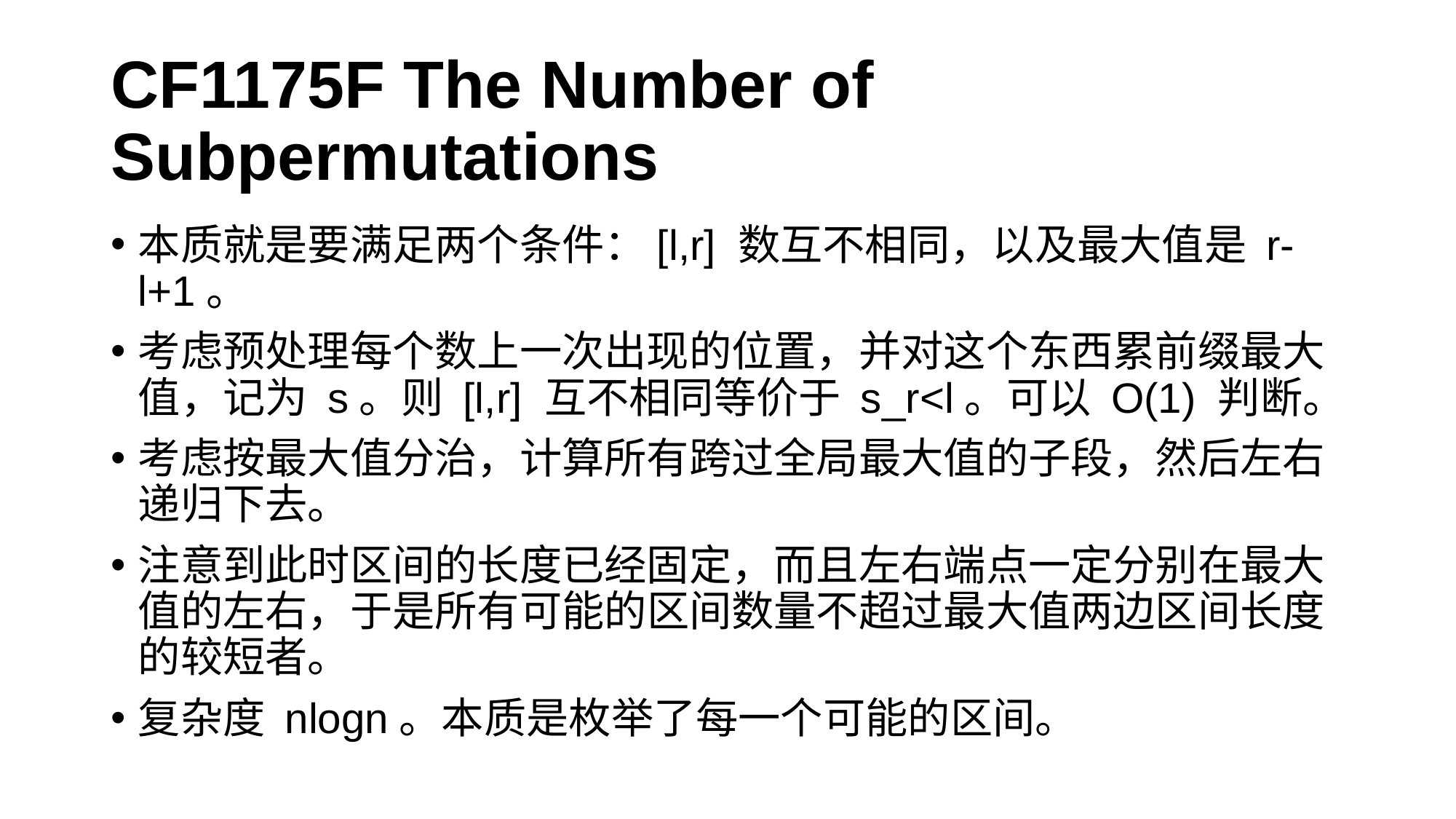

# CF1175F The Number of Subpermutations
本质就是要满足两个条件：[l,r] 数互不相同，以及最大值是 r-l+1。
考虑预处理每个数上一次出现的位置，并对这个东西累前缀最大值，记为 s。则 [l,r] 互不相同等价于 s_r<l。可以 O(1) 判断。
考虑按最大值分治，计算所有跨过全局最大值的子段，然后左右递归下去。
注意到此时区间的长度已经固定，而且左右端点一定分别在最大值的左右，于是所有可能的区间数量不超过最大值两边区间长度的较短者。
复杂度 nlogn。本质是枚举了每一个可能的区间。